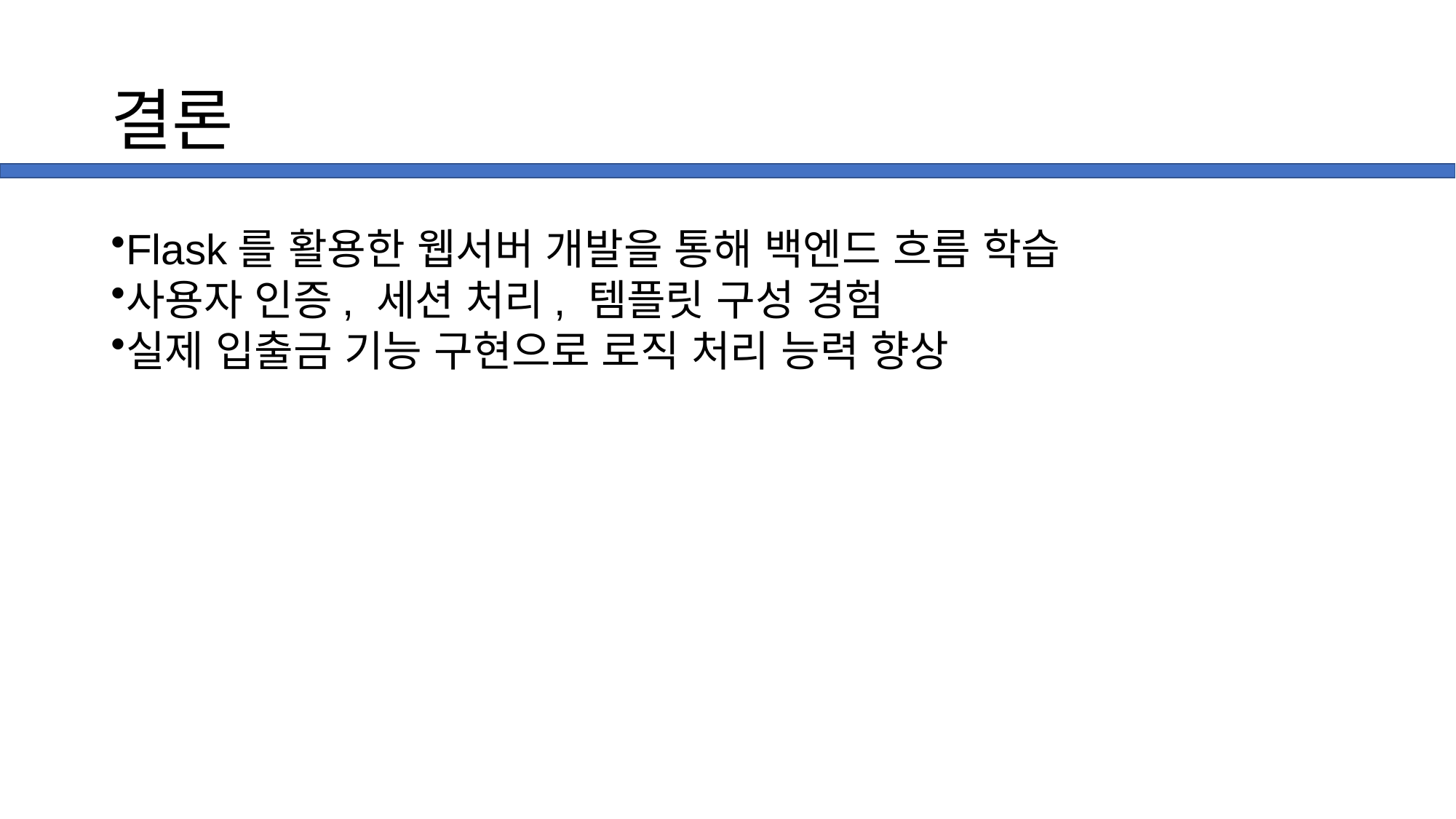

# 결론

Flask를 활용한 웹서버 개발을 통해 백엔드 흐름 학습
사용자 인증, 세션 처리, 템플릿 구성 경험
실제 입출금 기능 구현으로 로직 처리 능력 향상